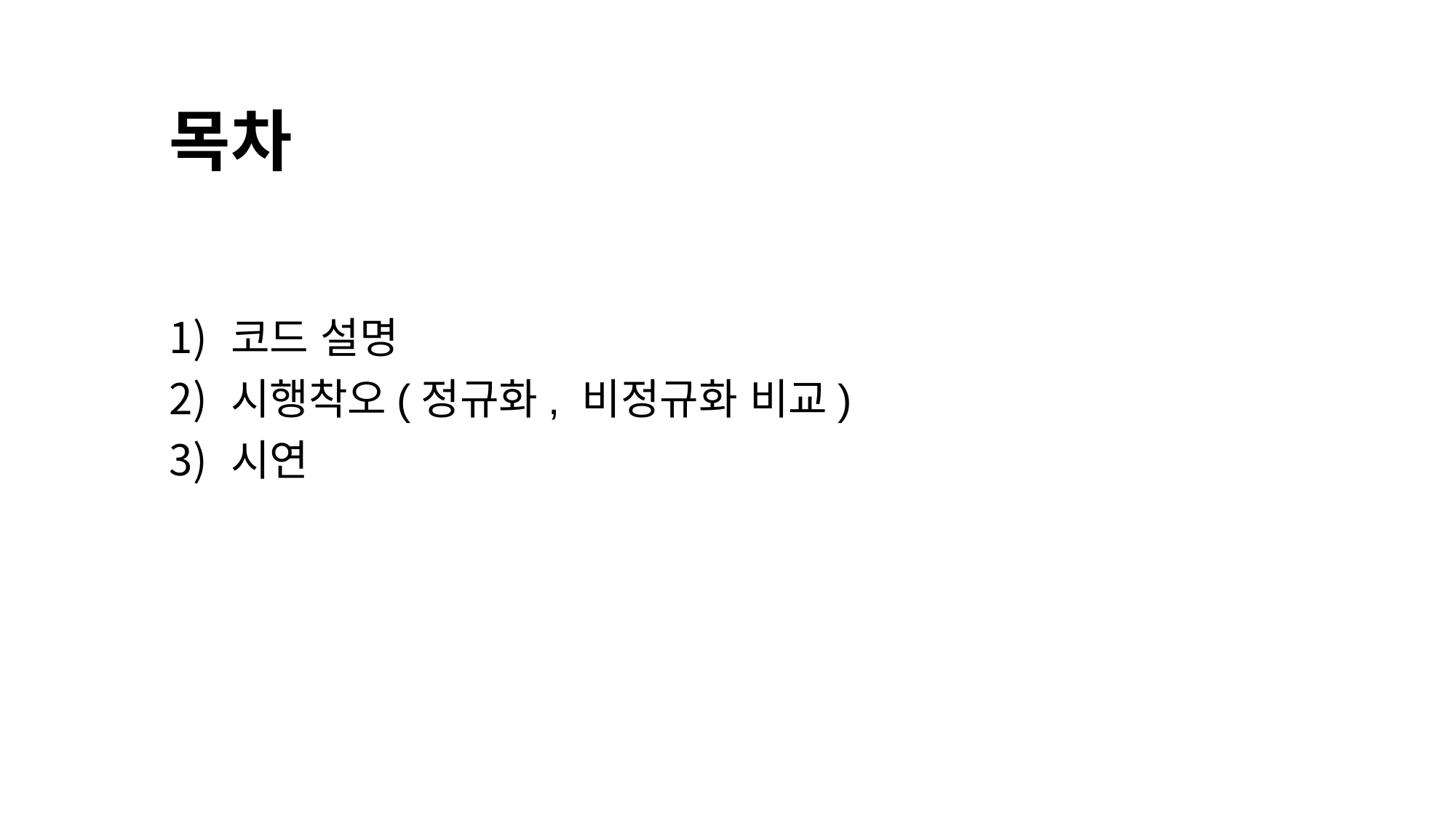

목차

코드 설명
시행착오(정규화, 비정규화 비교)
시연